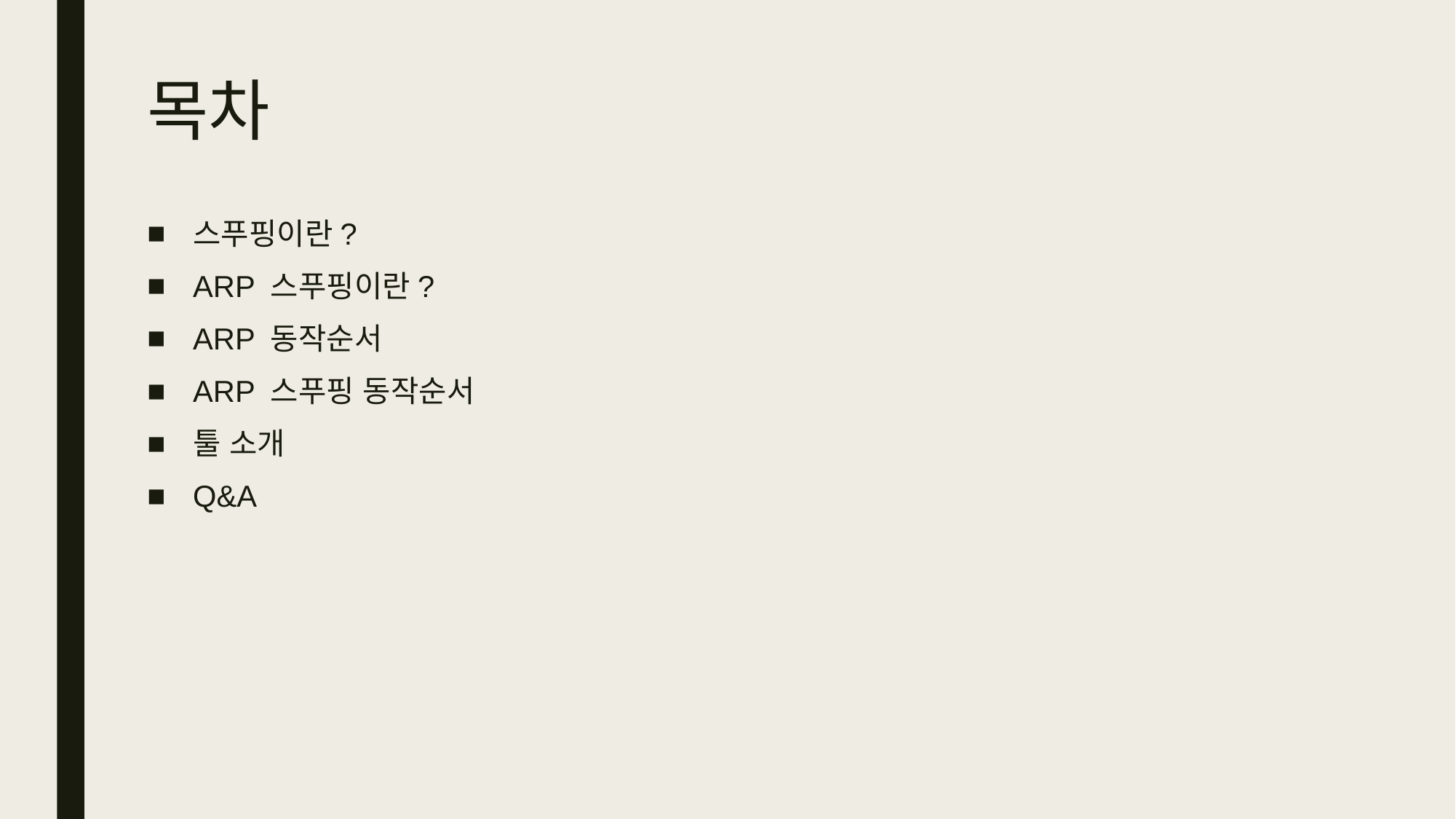

# 목차
스푸핑이란?
ARP 스푸핑이란?
ARP 동작순서
ARP 스푸핑 동작순서
툴 소개
Q&A